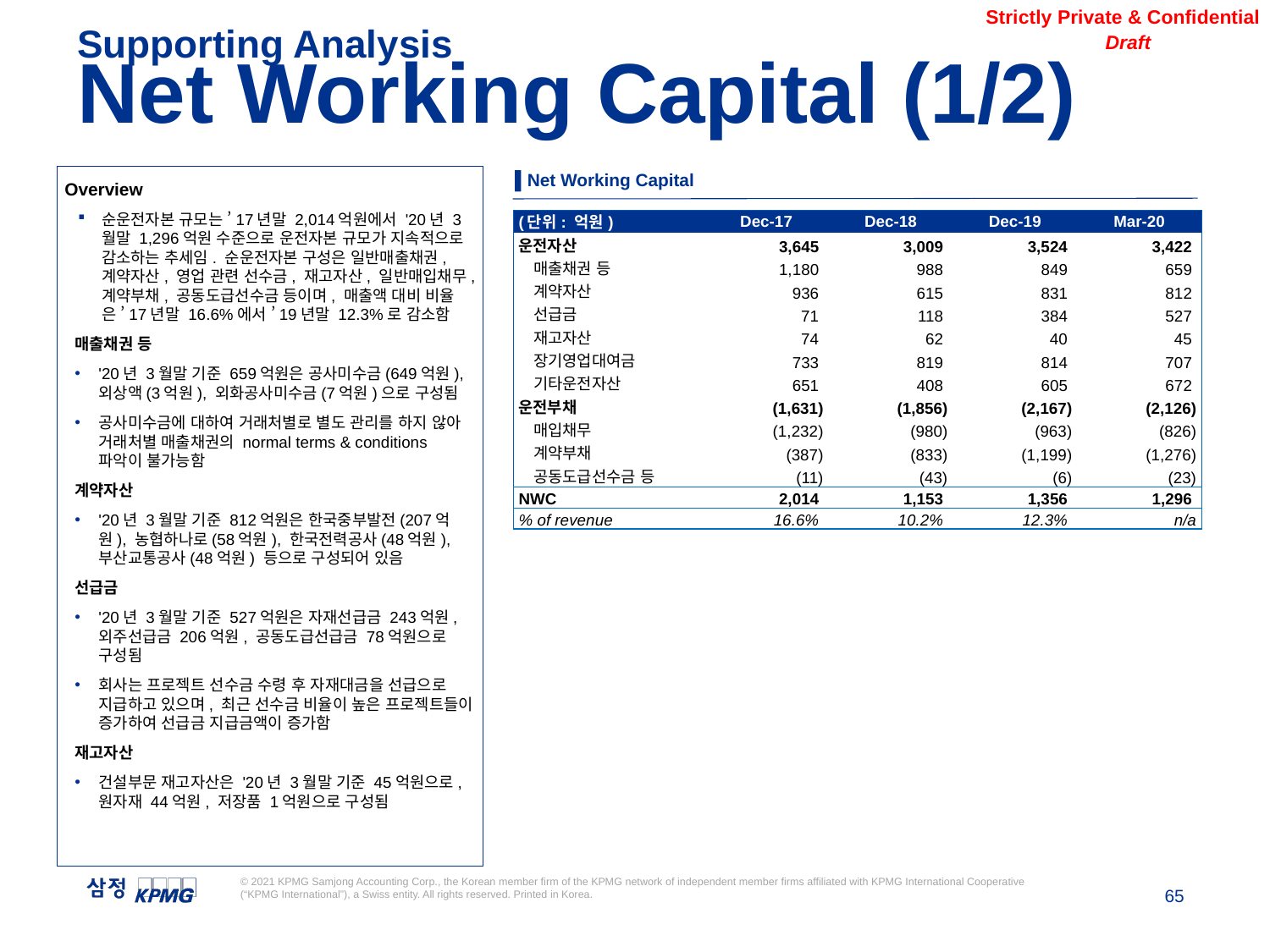

Supporting Analysis
Net Working Capital (1/2)
▌Net Working Capital
Overview
순운전자본 규모는 ’17년말 2,014억원에서 '20년 3월말 1,296억원 수준으로 운전자본 규모가 지속적으로 감소하는 추세임. 순운전자본 구성은 일반매출채권, 계약자산, 영업 관련 선수금, 재고자산, 일반매입채무, 계약부채, 공동도급선수금 등이며, 매출액 대비 비율은 ’17년말 16.6%에서 ’19년말 12.3%로 감소함
매출채권 등
'20년 3월말 기준 659억원은 공사미수금(649억원), 외상액(3억원), 외화공사미수금(7억원)으로 구성됨
공사미수금에 대하여 거래처별로 별도 관리를 하지 않아 거래처별 매출채권의 normal terms & conditions 파악이 불가능함
계약자산
'20년 3월말 기준 812억원은 한국중부발전(207억원), 농협하나로(58억원), 한국전력공사(48억원), 부산교통공사(48억원) 등으로 구성되어 있음
선급금
'20년 3월말 기준 527억원은 자재선급금 243억원, 외주선급금 206억원, 공동도급선급금 78억원으로 구성됨
회사는 프로젝트 선수금 수령 후 자재대금을 선급으로 지급하고 있으며, 최근 선수금 비율이 높은 프로젝트들이 증가하여 선급금 지급금액이 증가함
재고자산
건설부문 재고자산은 '20년 3월말 기준 45억원으로, 원자재 44억원, 저장품 1억원으로 구성됨

| (단위: 억원) | Dec-17 | Dec-18 | Dec-19 | Mar-20 |
| --- | --- | --- | --- | --- |
| 운전자산 | 3,645 | 3,009 | 3,524 | 3,422 |
| 매출채권 등 | 1,180 | 988 | 849 | 659 |
| 계약자산 | 936 | 615 | 831 | 812 |
| 선급금 | 71 | 118 | 384 | 527 |
| 재고자산 | 74 | 62 | 40 | 45 |
| 장기영업대여금 | 733 | 819 | 814 | 707 |
| 기타운전자산 | 651 | 408 | 605 | 672 |
| 운전부채 | (1,631) | (1,856) | (2,167) | (2,126) |
| 매입채무 | (1,232) | (980) | (963) | (826) |
| 계약부채 | (387) | (833) | (1,199) | (1,276) |
| 공동도급선수금 등 | (11) | (43) | (6) | (23) |
| NWC | 2,014 | 1,153 | 1,356 | 1,296 |
| % of revenue | 16.6% | 10.2% | 12.3% | n/a |